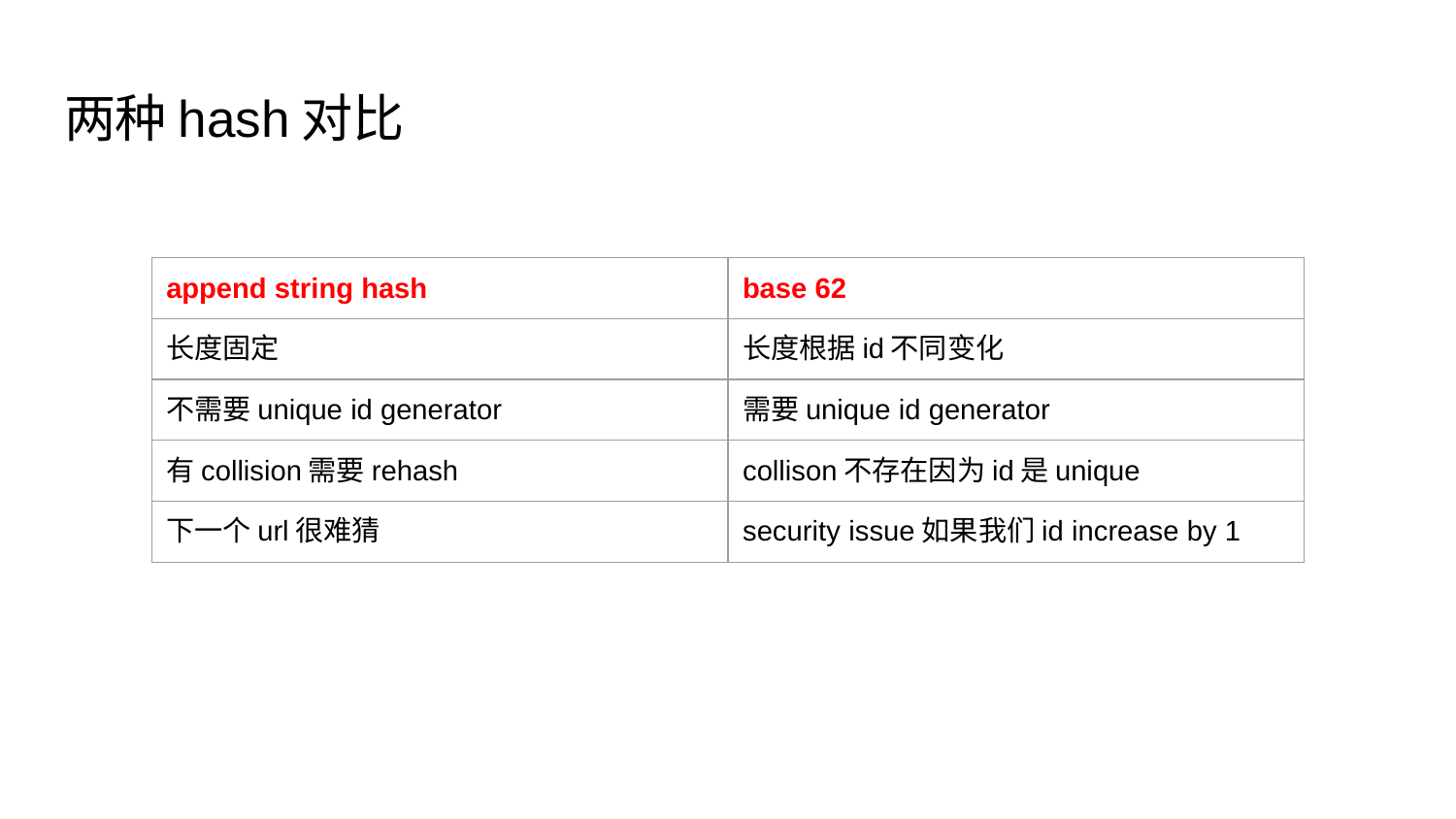

# 两种hash对比
| append string hash | base 62 |
| --- | --- |
| 长度固定 | 长度根据id不同变化 |
| 不需要unique id generator | 需要unique id generator |
| 有collision需要rehash | collison不存在因为id是unique |
| 下一个url很难猜 | security issue如果我们id increase by 1 |